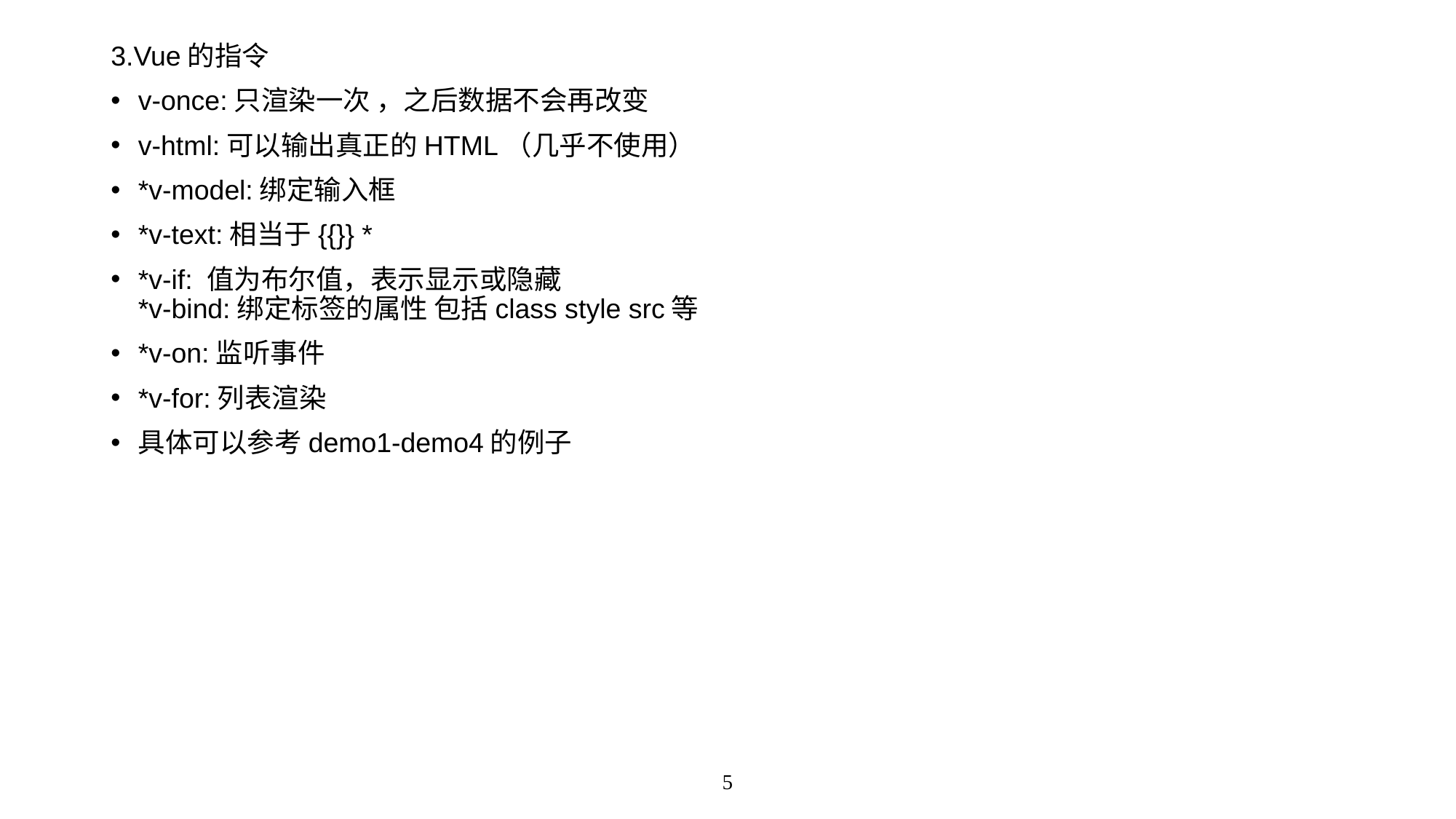

3.Vue的指令
v-once:只渲染一次 ，之后数据不会再改变
v-html:可以输出真正的HTML（几乎不使用）
*v-model:绑定输入框
*v-text:相当于{{}} *
*v-if: 值为布尔值，表示显示或隐藏
*v-bind:绑定标签的属性 包括class style src等
*v-on:监听事件
*v-for:列表渲染
具体可以参考demo1-demo4的例子
5